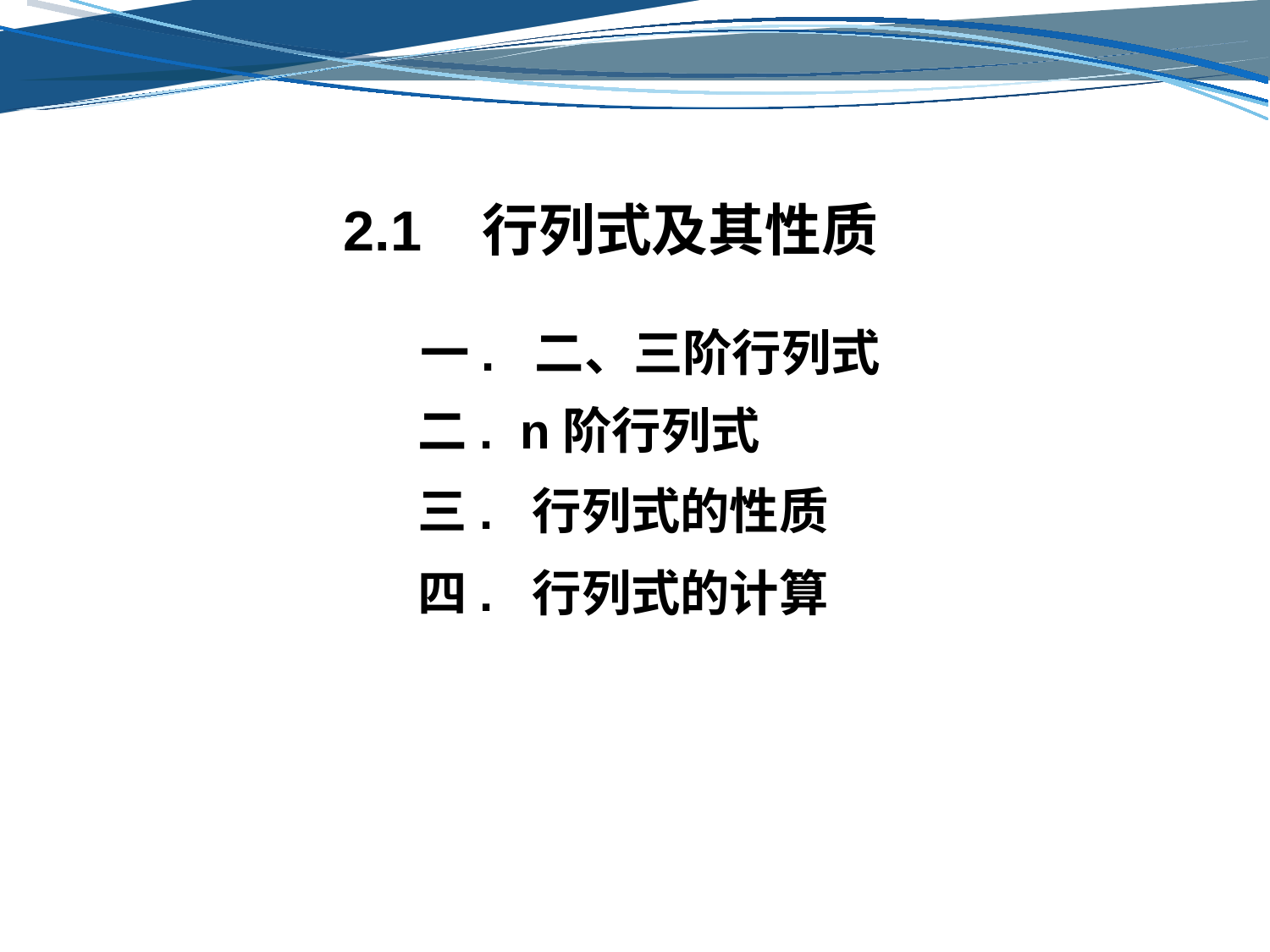

2.1   行列式及其性质
一.  二、三阶行列式
二.  n阶行列式
三.  行列式的性质
四.  行列式的计算